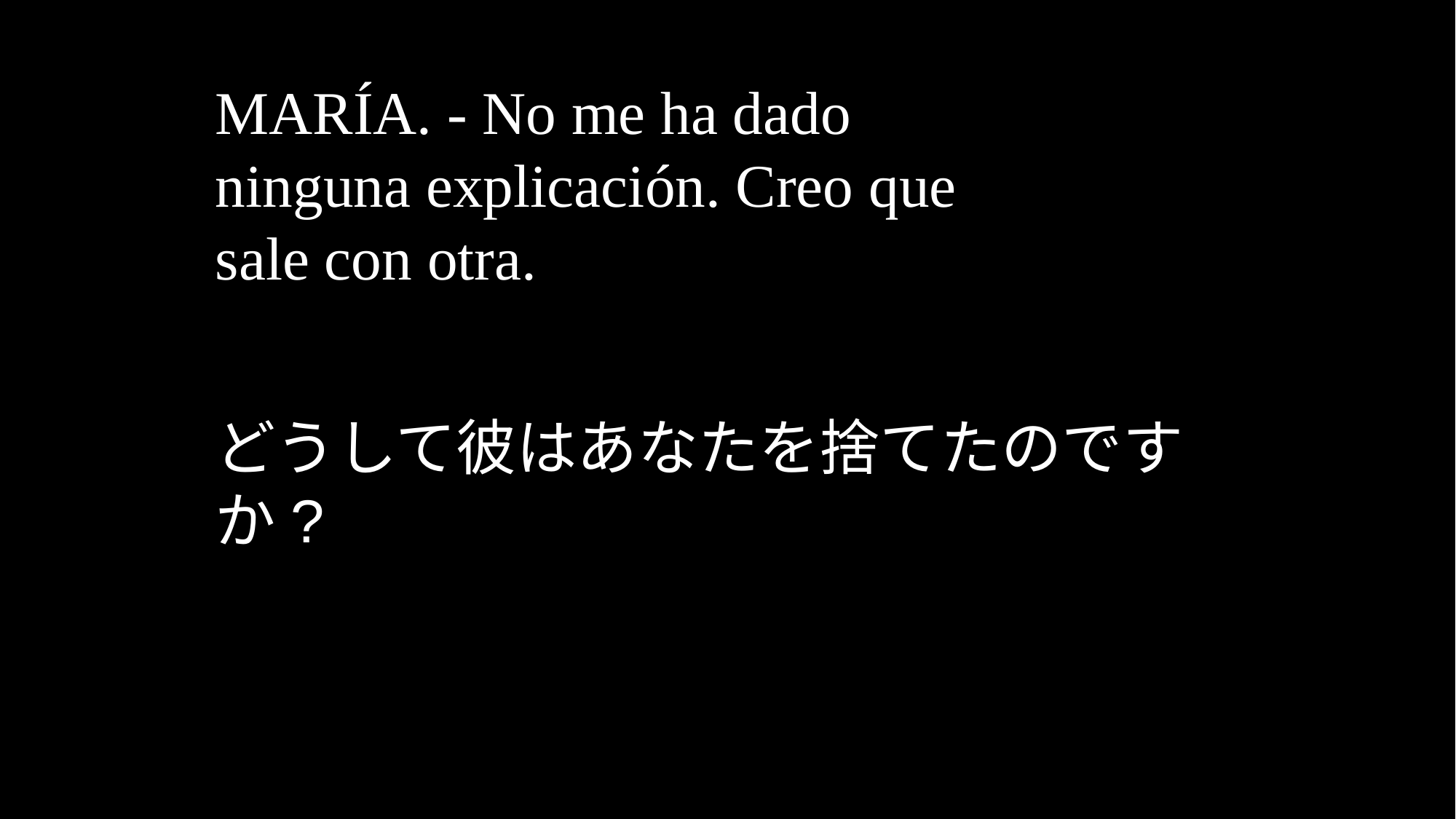

MARÍA. - No me ha dado ninguna explicación. Creo que sale con otra.

どうして彼はあなたを捨てたのですか?